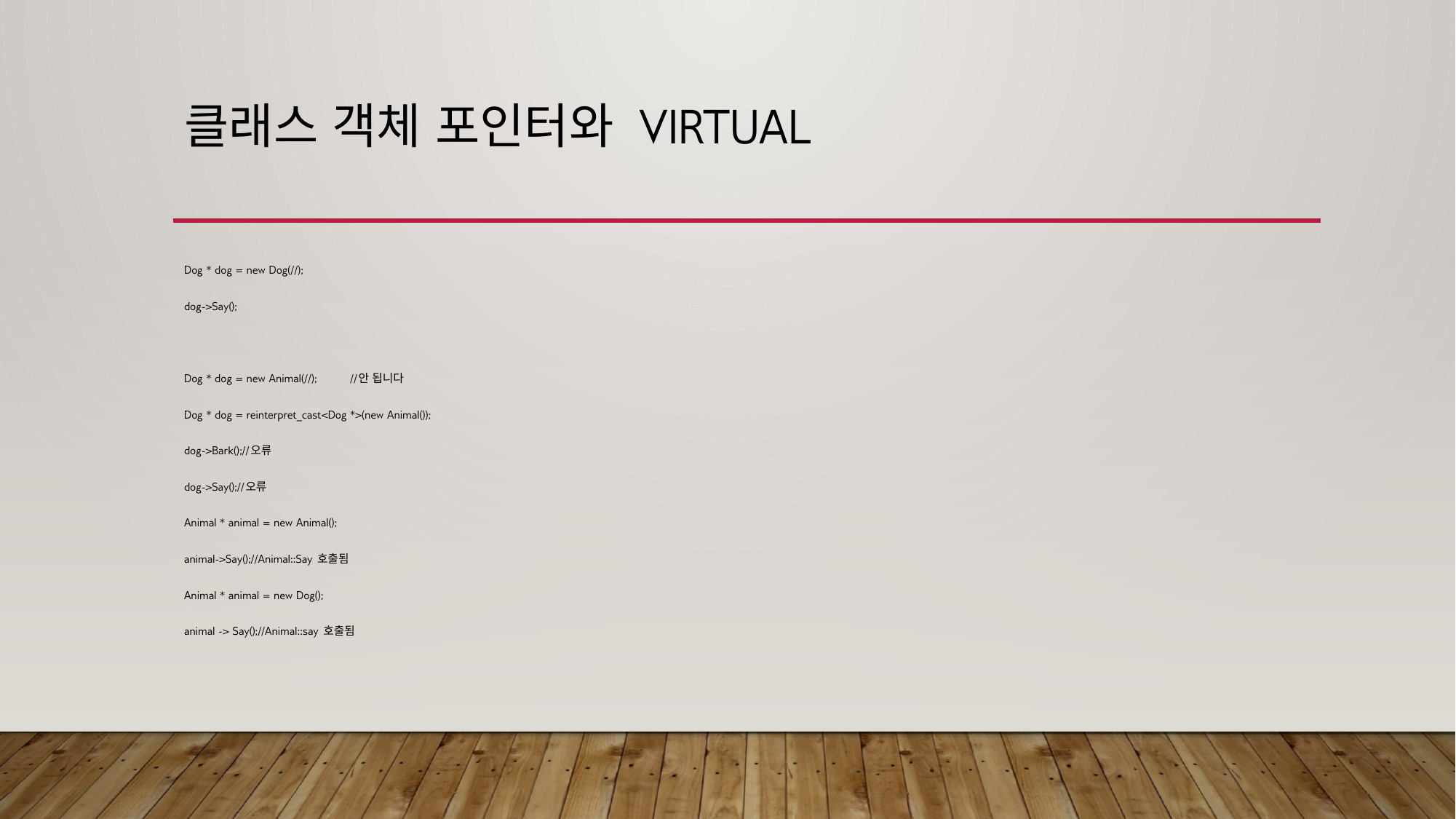

# 클래스 객체 포인터와 virtual
Dog * dog = new Dog(//);
dog->Say();

Dog * dog = new Animal(//);	//안 됩니다
Dog * dog = reinterpret_cast<Dog *>(new Animal());
dog->Bark();//오류
dog->Say();//오류
Animal * animal = new Animal();
animal->Say();//Animal::Say 호출됨
Animal * animal = new Dog();
animal -> Say();//Animal::say 호출됨